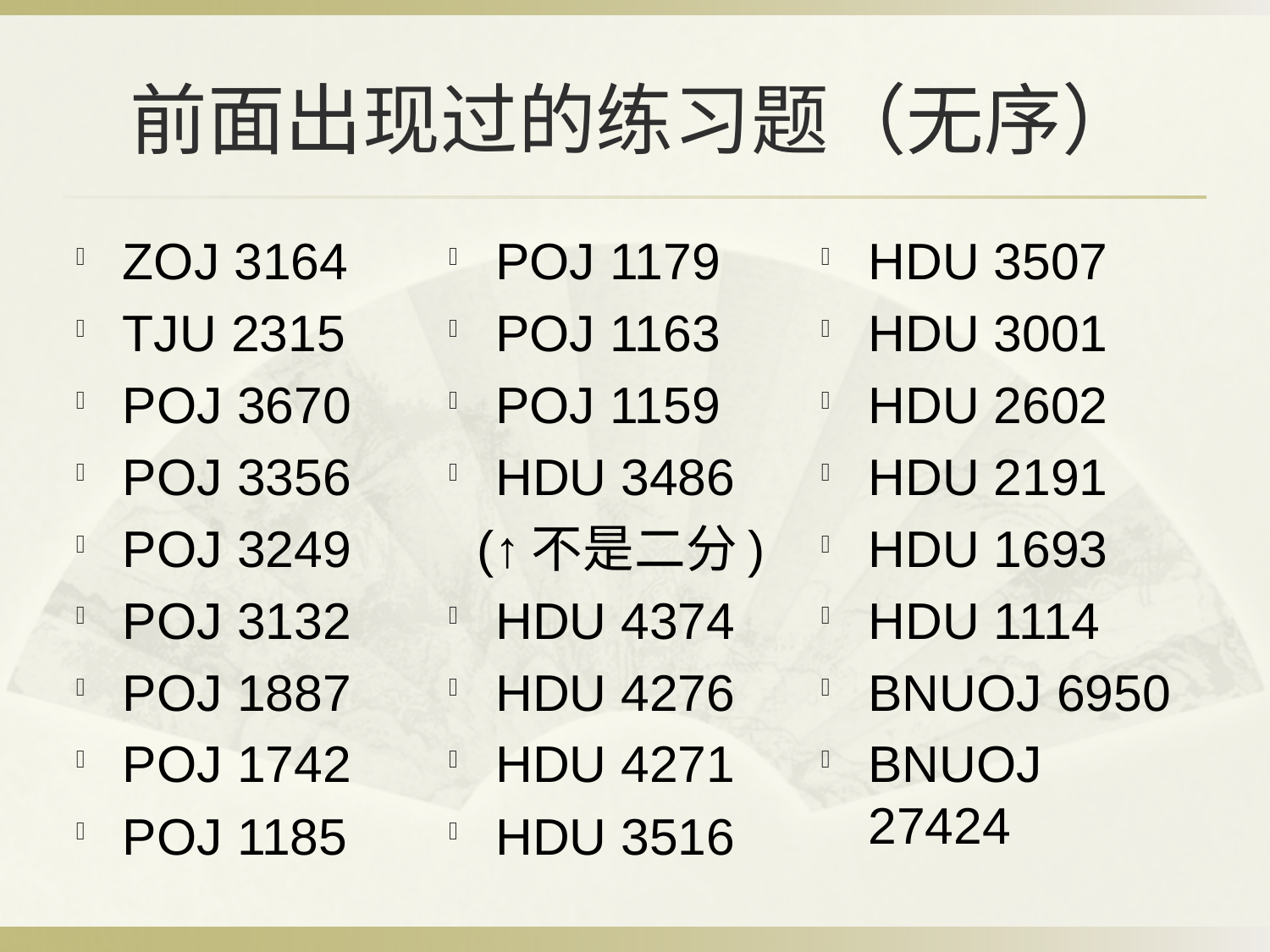

# 前面出现过的练习题（无序）
ZOJ 3164
TJU 2315
POJ 3670
POJ 3356
POJ 3249
POJ 3132
POJ 1887
POJ 1742
POJ 1185
POJ 1179
POJ 1163
POJ 1159
HDU 3486
  (↑不是二分)
HDU 4374
HDU 4276
HDU 4271
HDU 3516
HDU 3507
HDU 3001
HDU 2602
HDU 2191
HDU 1693
HDU 1114
BNUOJ 6950
BNUOJ 27424